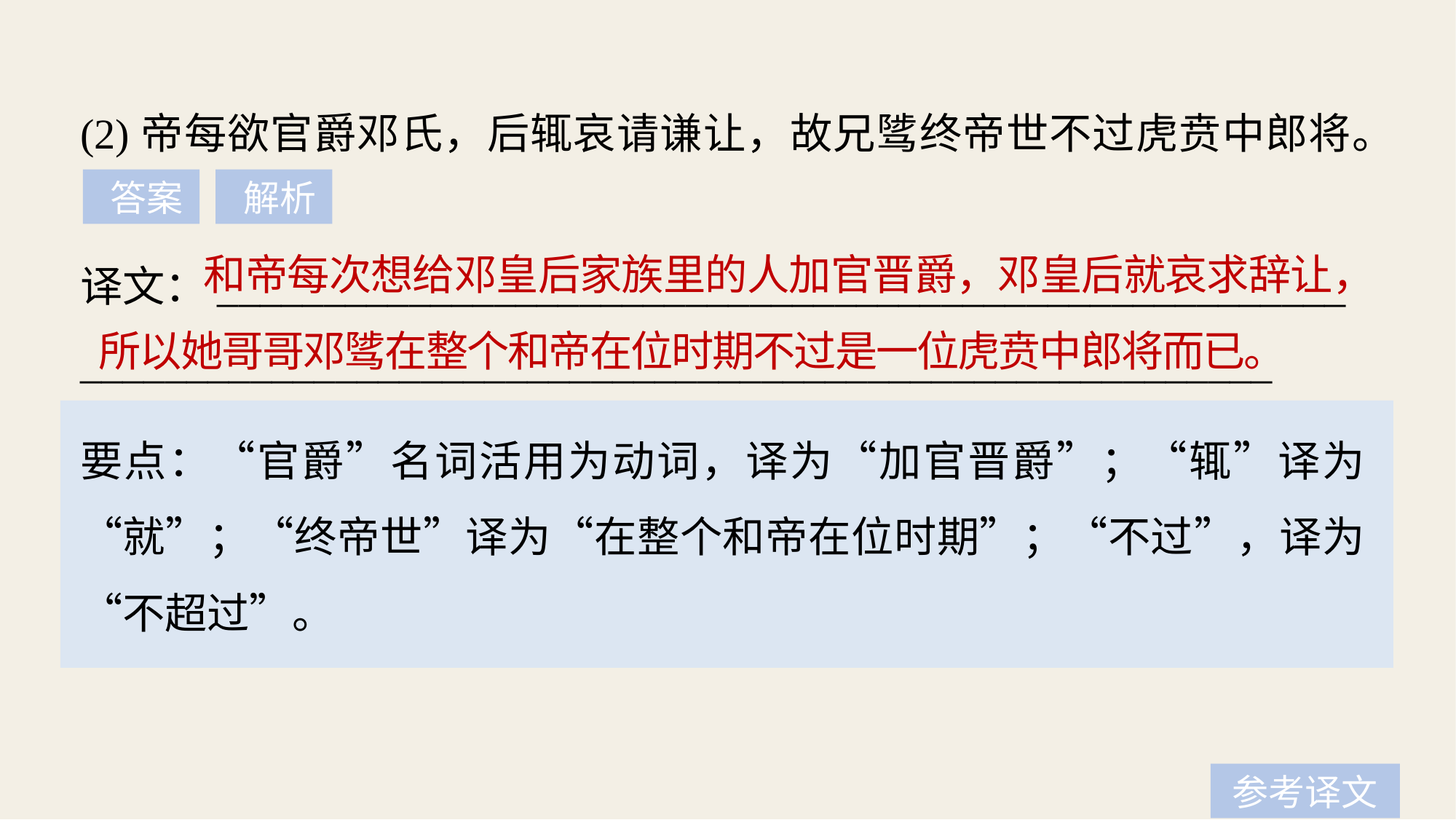

(2)帝每欲官爵邓氏，后辄哀请谦让，故兄骘终帝世不过虎贲中郎将。

译文：_____________________________________________________
________________________________________________________
 答案
 解析
         和帝每次想给邓皇后家族里的人加官晋爵，邓皇后就哀求辞让，所以她哥哥邓骘在整个和帝在位时期不过是一位虎贲中郎将而已。

要点：“官爵”名词活用为动词，译为“加官晋爵”；“辄”译为“就”；“终帝世”译为“在整个和帝在位时期”；“不过”，译为“不超过”。
参考译文